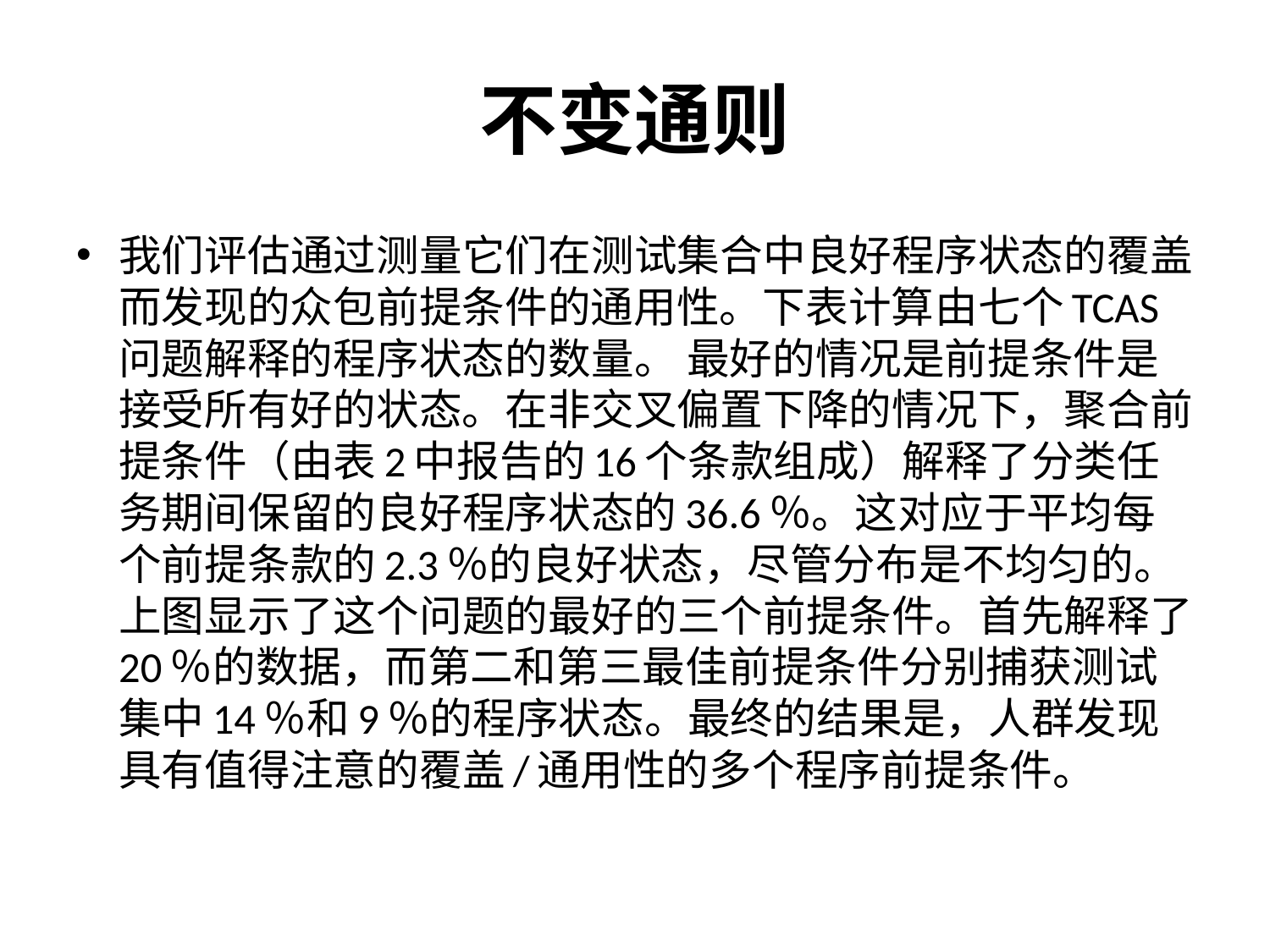

# 不变通则
我们评估通过测量它们在测试集合中良好程序状态的覆盖而发现的众包前提条件的通用性。下表计算由七个TCAS问题解释的程序状态的数量。 最好的情况是前提条件是接受所有好的状态。在非交叉偏置下降的情况下，聚合前提条件（由表2中报告的16个条款组成）解释了分类任务期间保留的良好程序状态的36.6％。这对应于平均每个前提条款的2.3％的良好状态，尽管分布是不均匀的。上图显示了这个问题的最好的三个前提条件。首先解释了20％的数据，而第二和第三最佳前提条件分别捕获测试集中14％和9％的程序状态。最终的结果是，人群发现具有值得注意的覆盖/通用性的多个程序前提条件。